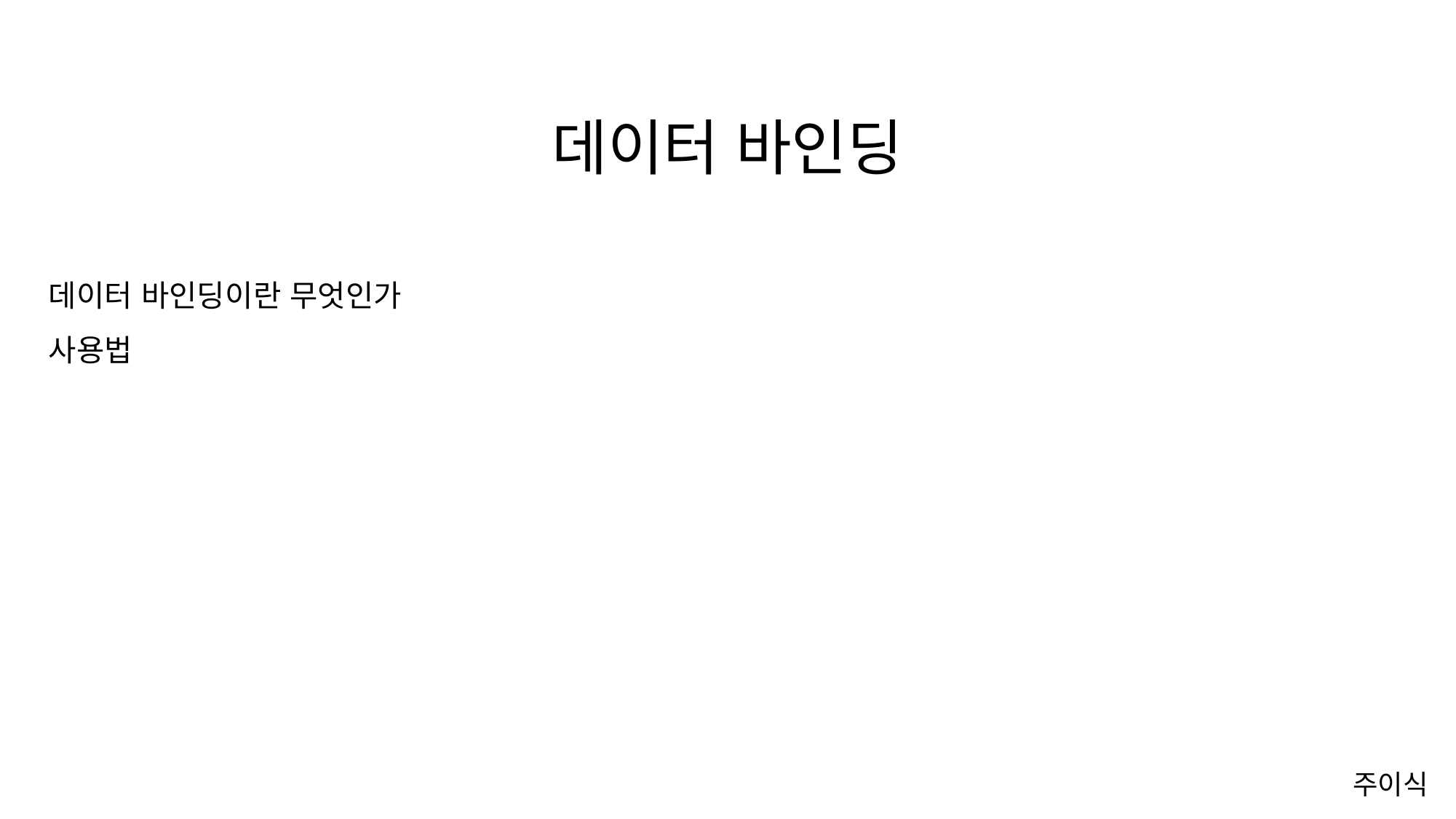

데이터 바인딩
데이터 바인딩이란 무엇인가

사용법
주이식